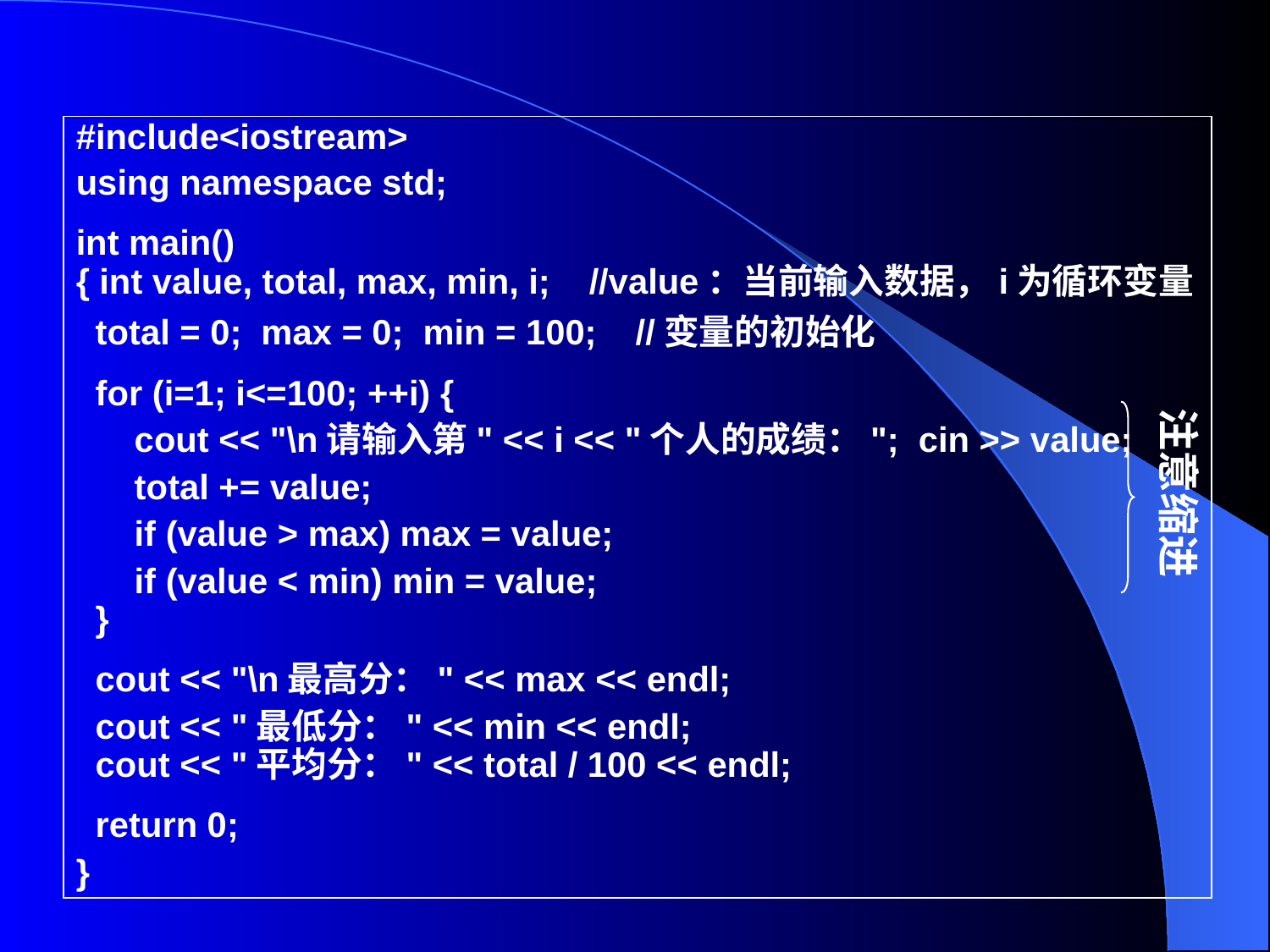

#include<iostream>
using namespace std;
int main()
{ int value, total, max, min, i;    //value：当前输入数据，i为循环变量
  total = 0;  max = 0;  min = 100;    //变量的初始化
  for (i=1; i<=100; ++i) {
      cout << "\n请输入第" << i << "个人的成绩：";  cin >> value;
      total += value;
      if (value > max) max = value;
      if (value < min) min = value;
  }
  cout << "\n最高分：" << max << endl;
  cout << "最低分：" << min << endl;
  cout << "平均分：" << total / 100 << endl;
  return 0;
}
注意缩进